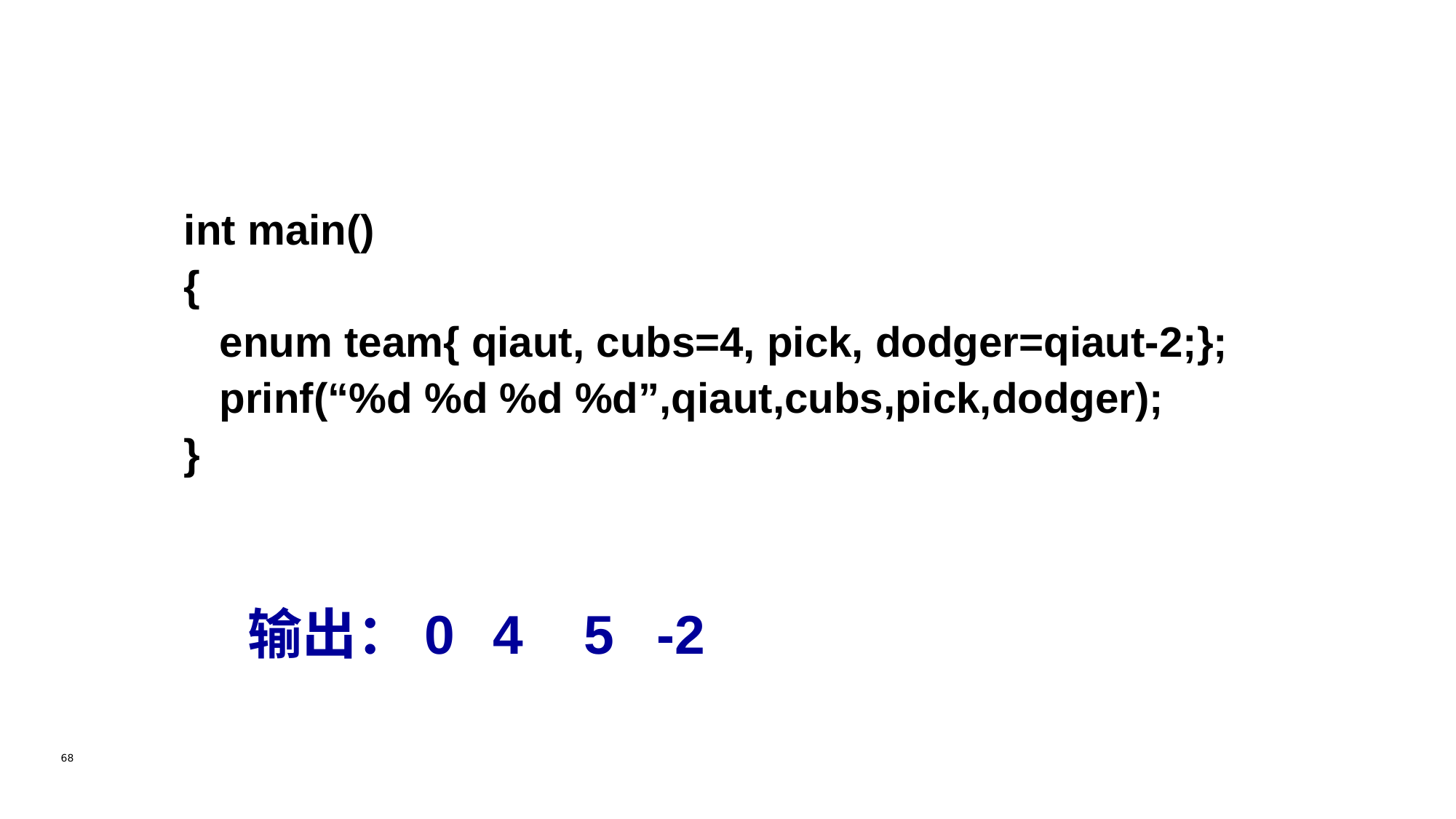

int main()
{
   enum team{ qiaut, cubs=4, pick, dodger=qiaut-2;};
   prinf(“%d %d %d %d”,qiaut,cubs,pick,dodger);
}
输出：0
4
5
-2
68